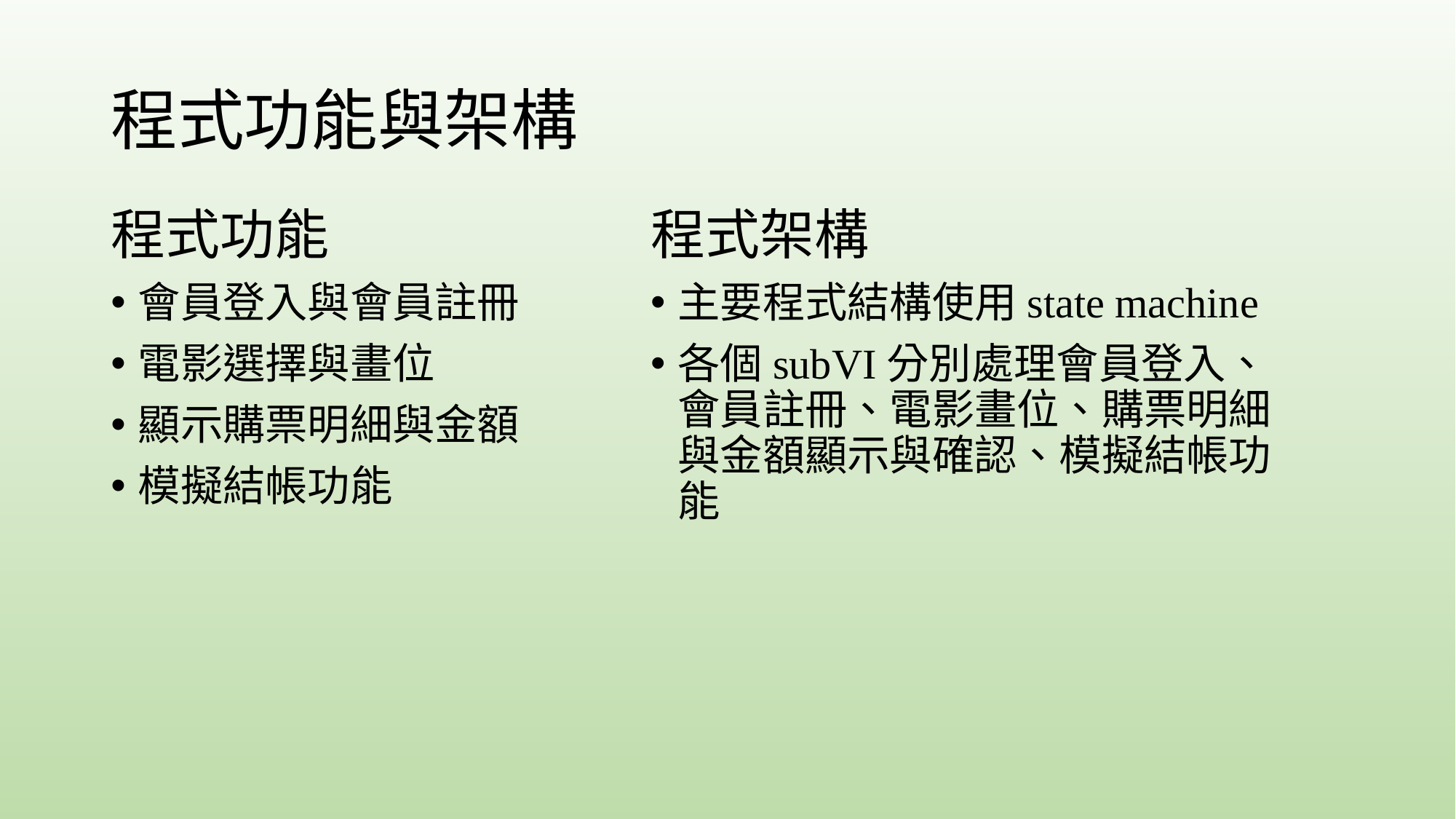

# 程式功能與架構
程式功能
會員登入與會員註冊
電影選擇與畫位
顯示購票明細與金額
模擬結帳功能
程式架構
主要程式結構使用state machine
各個subVI分別處理會員登入、會員註冊、電影畫位、購票明細與金額顯示與確認、模擬結帳功能